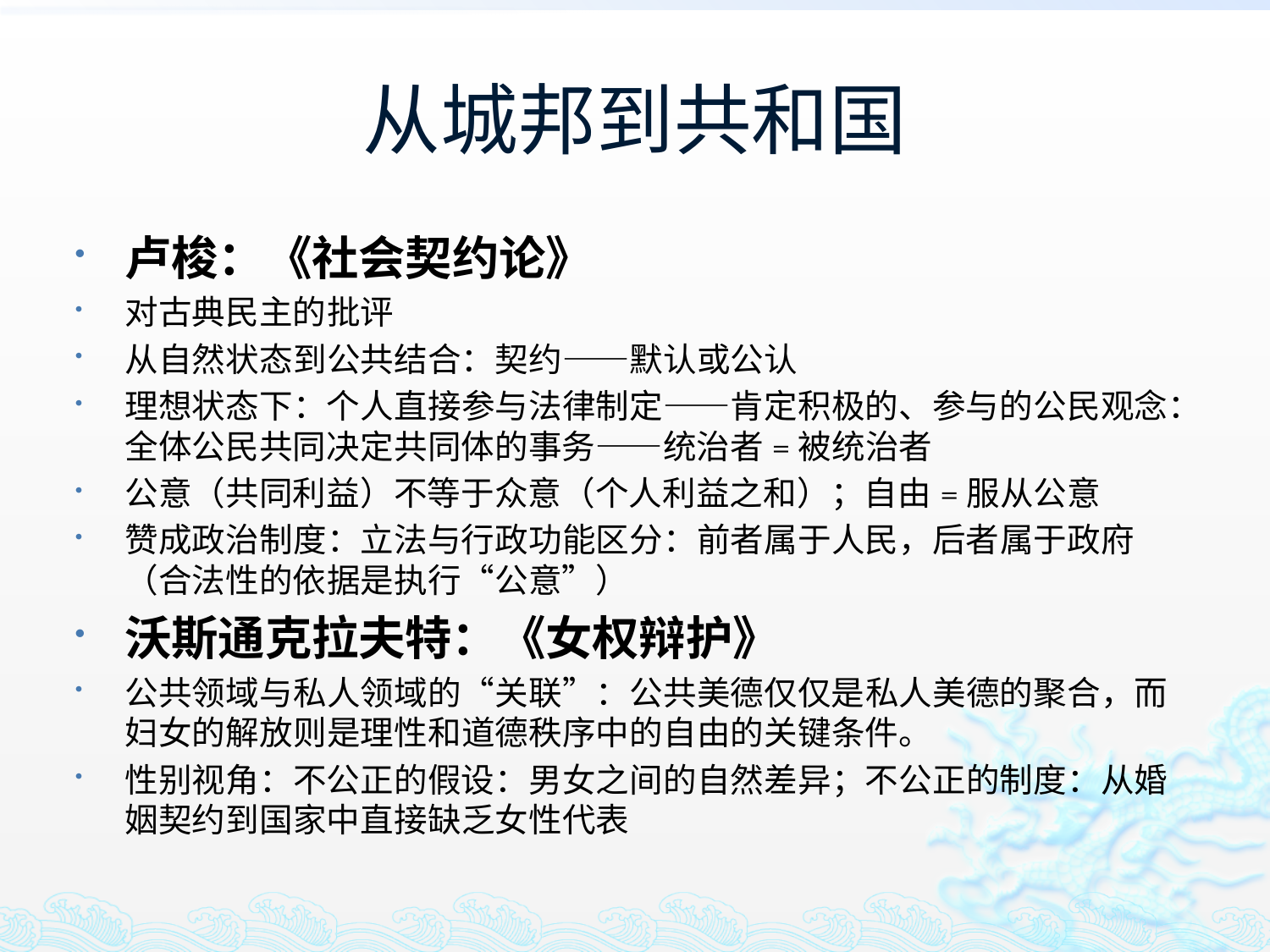

# 从城邦到共和国
卢梭：《社会契约论》
对古典民主的批评
从自然状态到公共结合：契约——默认或公认
理想状态下：个人直接参与法律制定——肯定积极的、参与的公民观念：全体公民共同决定共同体的事务——统治者=被统治者
公意（共同利益）不等于众意（个人利益之和）；自由=服从公意
赞成政治制度：立法与行政功能区分：前者属于人民，后者属于政府（合法性的依据是执行“公意”）
沃斯通克拉夫特：《女权辩护》
公共领域与私人领域的“关联”：公共美德仅仅是私人美德的聚合，而妇女的解放则是理性和道德秩序中的自由的关键条件。
性别视角：不公正的假设：男女之间的自然差异；不公正的制度：从婚姻契约到国家中直接缺乏女性代表